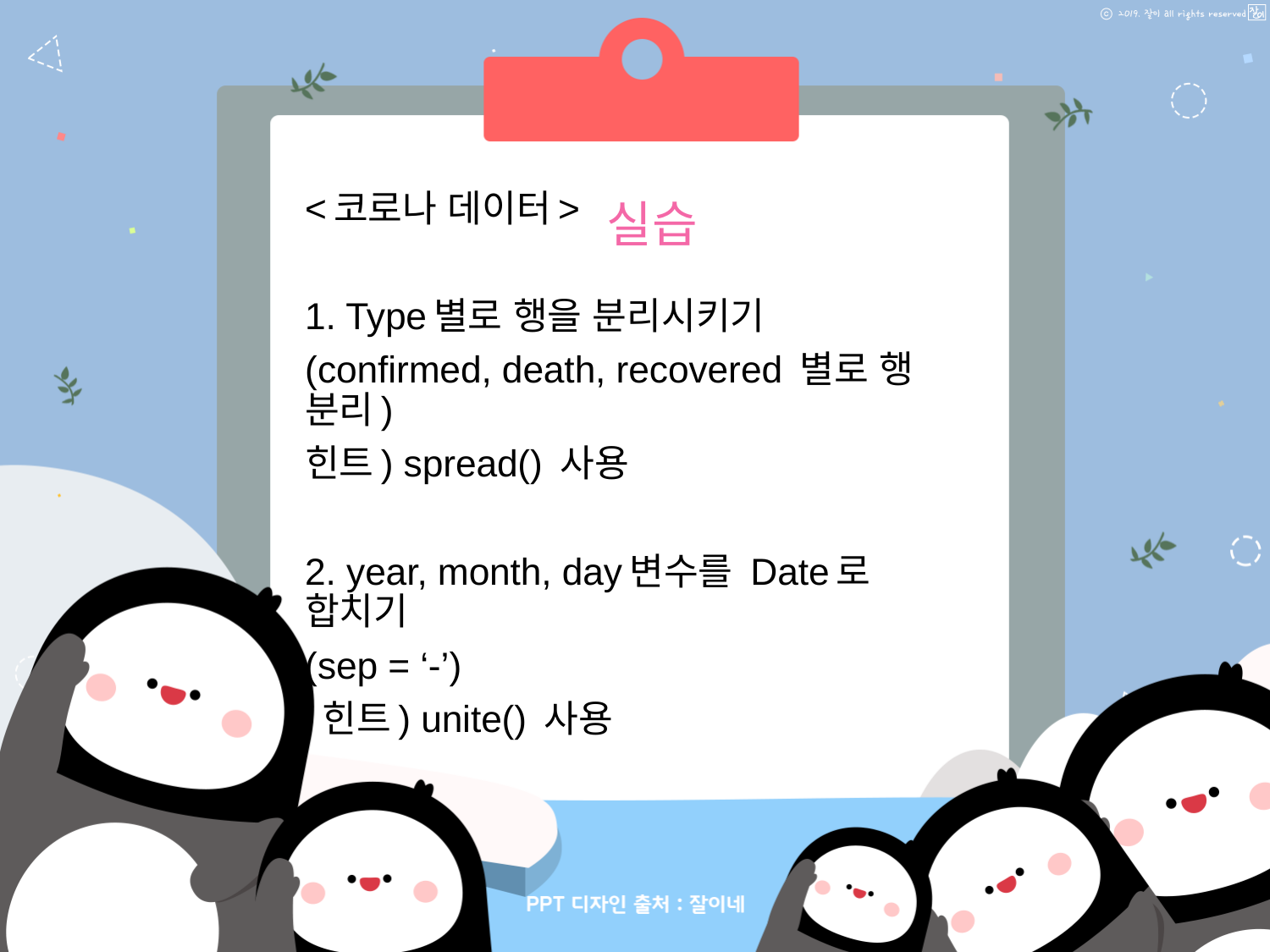

실습
<코로나 데이터>

1. Type별로 행을 분리시키기
(confirmed, death, recovered 별로 행 분리)
힌트) spread() 사용

2. year, month, day변수를 Date로 합치기
(sep = ‘-’)
 힌트) unite() 사용